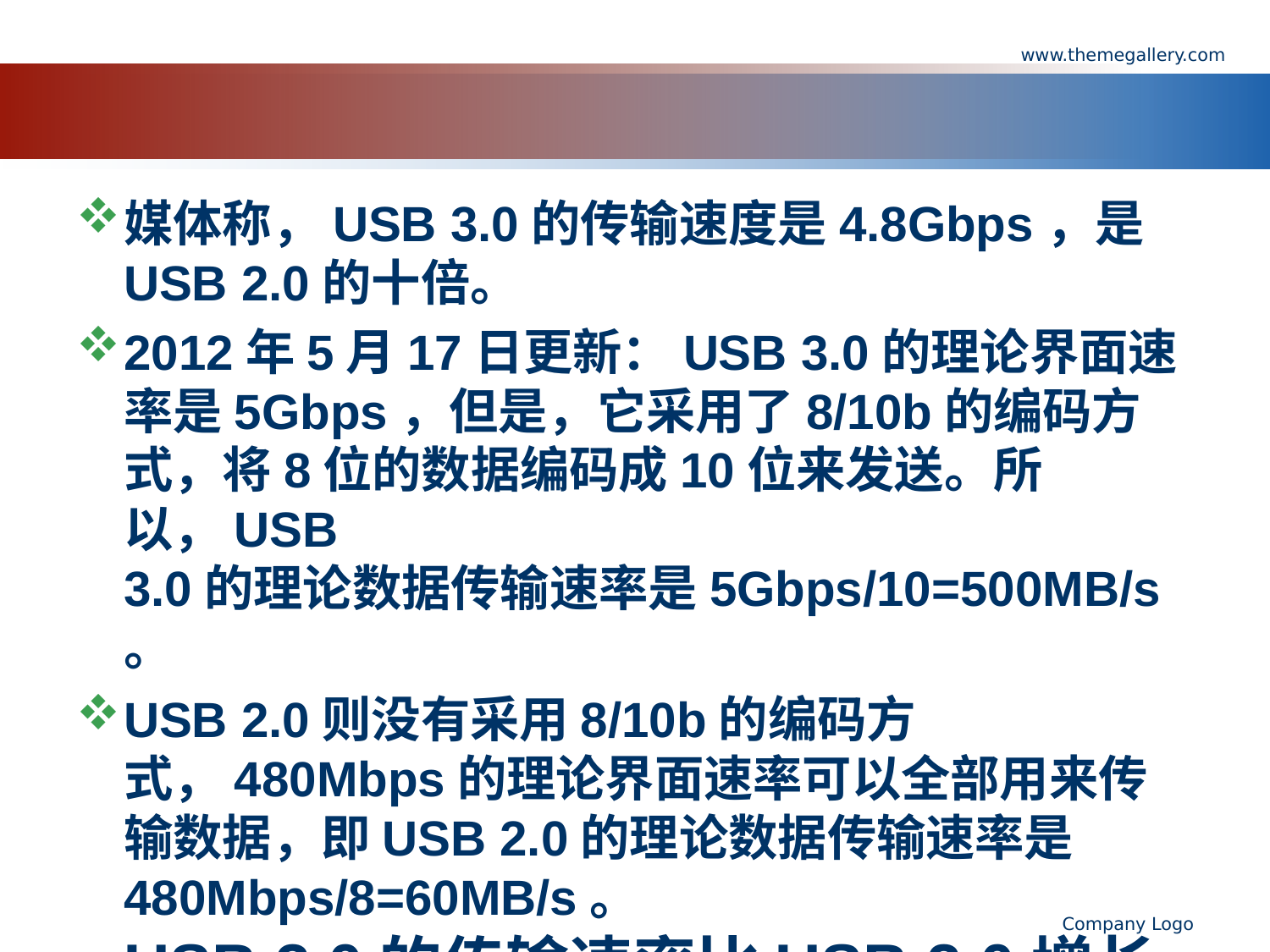

www.themegallery.com
#
媒体称，USB 3.0的传输速度是4.8Gbps，是USB 2.0的十倍。
2012年5月17日更新：USB 3.0的理论界面速率是5Gbps，但是，它采用了8/10b的编码方式，将8位的数据编码成10位来发送。所以，USB 3.0的理论数据传输速率是5Gbps/10=500MB/s。
USB 2.0则没有采用8/10b的编码方式，480Mbps的理论界面速率可以全部用来传输数据，即USB 2.0的理论数据传输速率是480Mbps/8=60MB/s。
USB 3.0的传输速率比USB 2.0增长了500/60=8.3倍，而不是10倍。
Company Logo